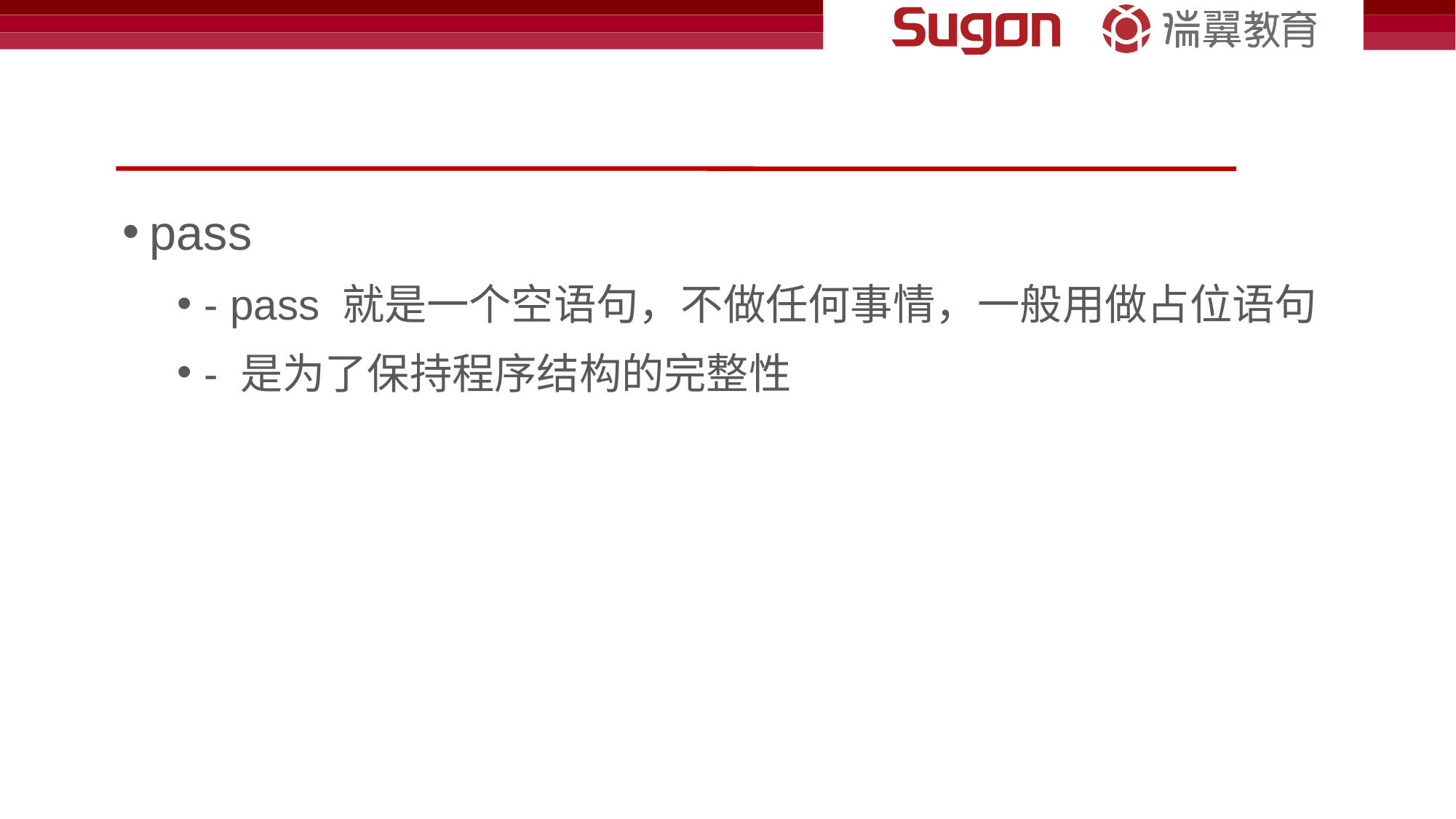

#
pass
- pass 就是一个空语句，不做任何事情，一般用做占位语句
- 是为了保持程序结构的完整性